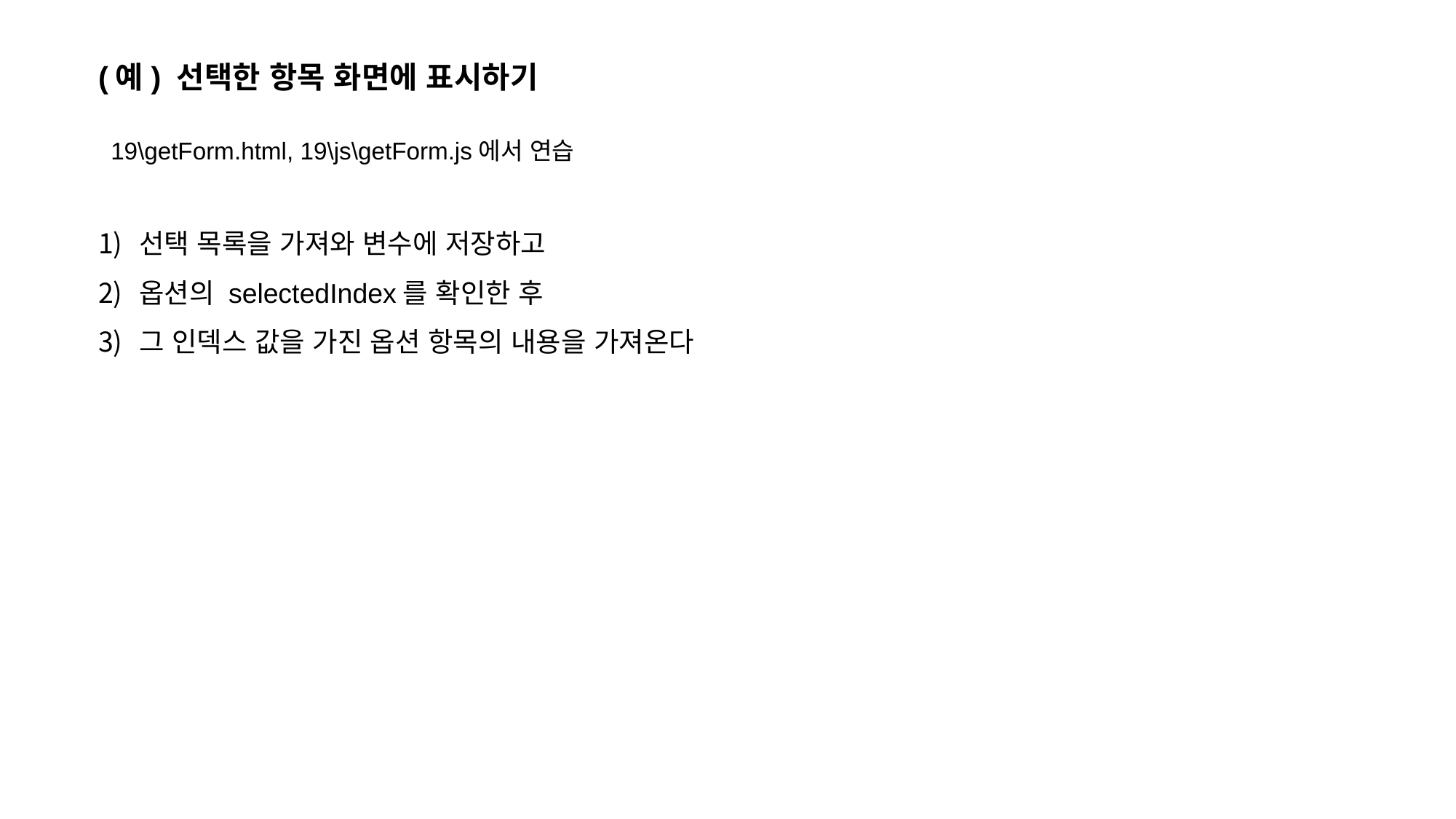

(예) 선택한 항목 화면에 표시하기
19\getForm.html, 19\js\getForm.js에서 연습
선택 목록을 가져와 변수에 저장하고
옵션의 selectedIndex를 확인한 후
그 인덱스 값을 가진 옵션 항목의 내용을 가져온다